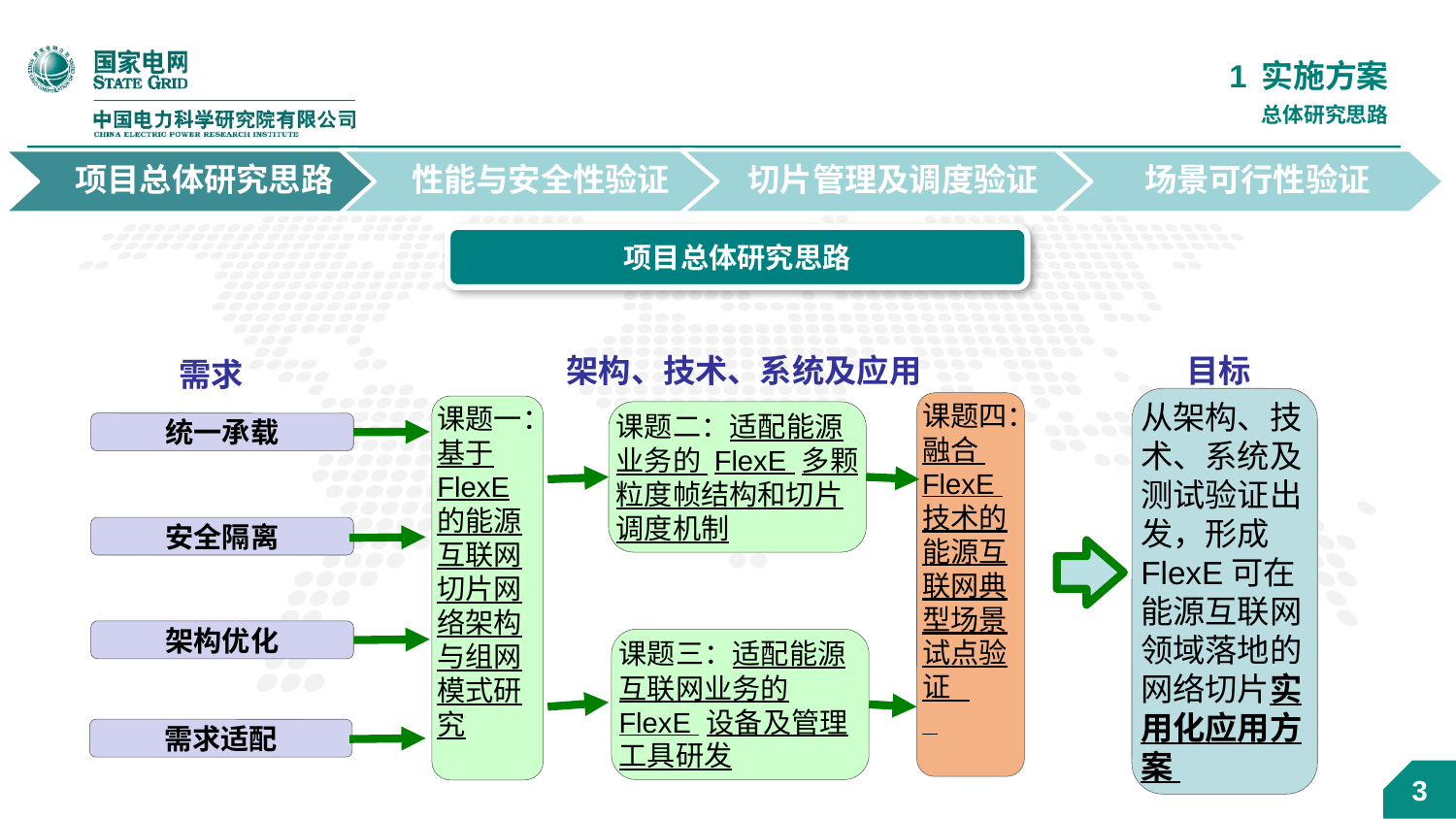

# 1 实施方案 项目总体研究思路
项目总体研究思路
性能与安全性验证
切片管理及调度验证
场景可行性验证
项目总体研究思路
架构、技术、系统及应用
目标
需求
从架构、技术、系统及测试验证出发，形成FlexE可在能源互联网领域落地的网络切片实用化应用方案
课题四：融合
FlexE
技术的
能源互
联网典
型场景
试点验
证

课题一：基于 FlexE 的能源互联网切片网络架构与组网模式研究

课题二：适配能源业务的 FlexE 多颗粒度帧结构和切片调度机制
统一承载
安全隔离

架构优化
课题三：适配能源互联网业务的 FlexE 设备及管理工具研发
需求适配
3